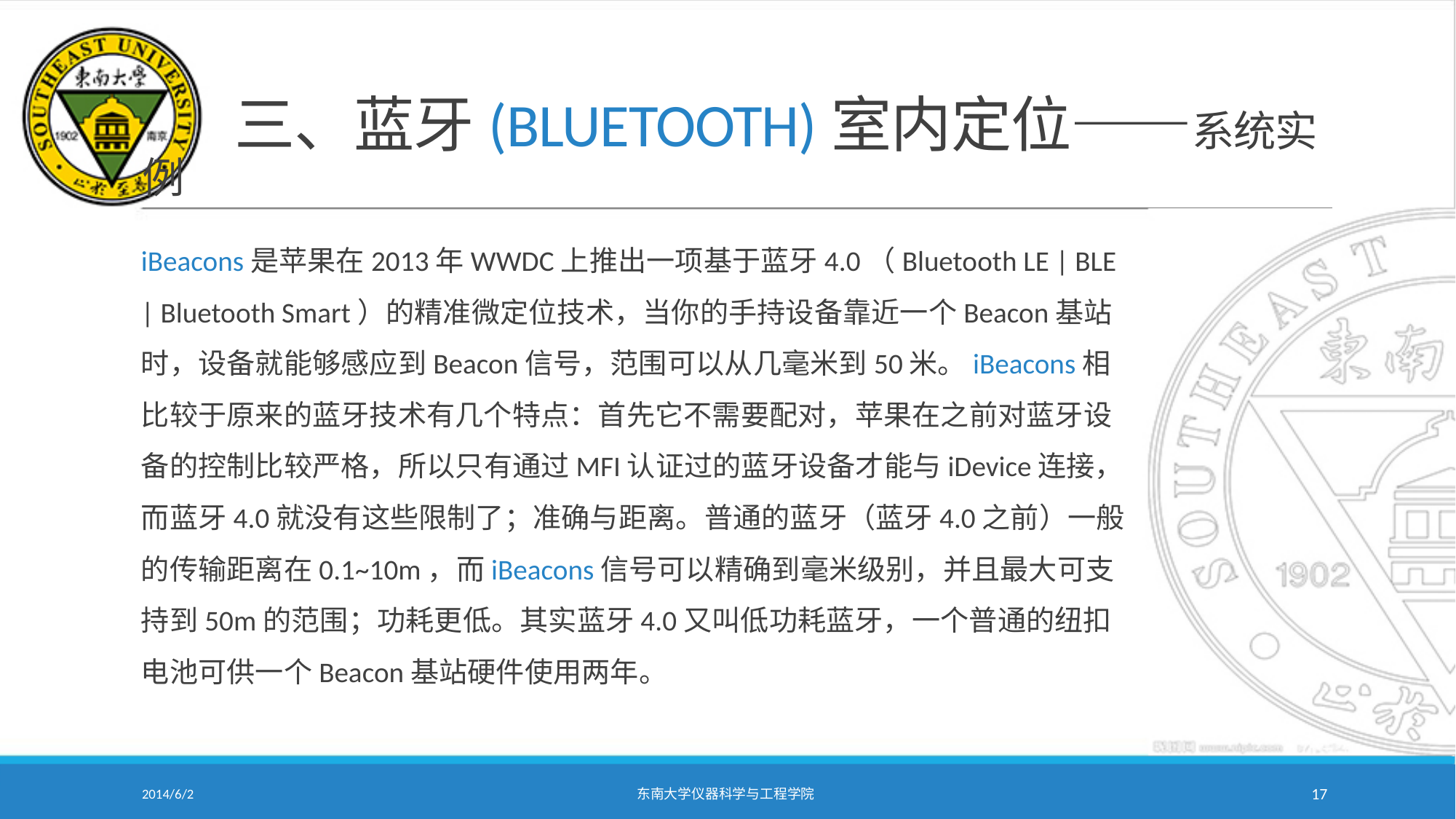

# 三、蓝牙(BLUETOOTH)室内定位——系统实例
iBeacons是苹果在2013年WWDC上推出一项基于蓝牙4.0（Bluetooth LE | BLE | Bluetooth Smart）的精准微定位技术，当你的手持设备靠近一个Beacon基站时，设备就能够感应到Beacon信号，范围可以从几毫米到50米。iBeacons相比较于原来的蓝牙技术有几个特点：首先它不需要配对，苹果在之前对蓝牙设备的控制比较严格，所以只有通过MFI认证过的蓝牙设备才能与iDevice连接，而蓝牙4.0就没有这些限制了；准确与距离。普通的蓝牙（蓝牙4.0之前）一般的传输距离在0.1~10m，而iBeacons信号可以精确到毫米级别，并且最大可支持到50m的范围；功耗更低。其实蓝牙4.0又叫低功耗蓝牙，一个普通的纽扣电池可供一个Beacon基站硬件使用两年。
2014/6/2
东南大学仪器科学与工程学院
17